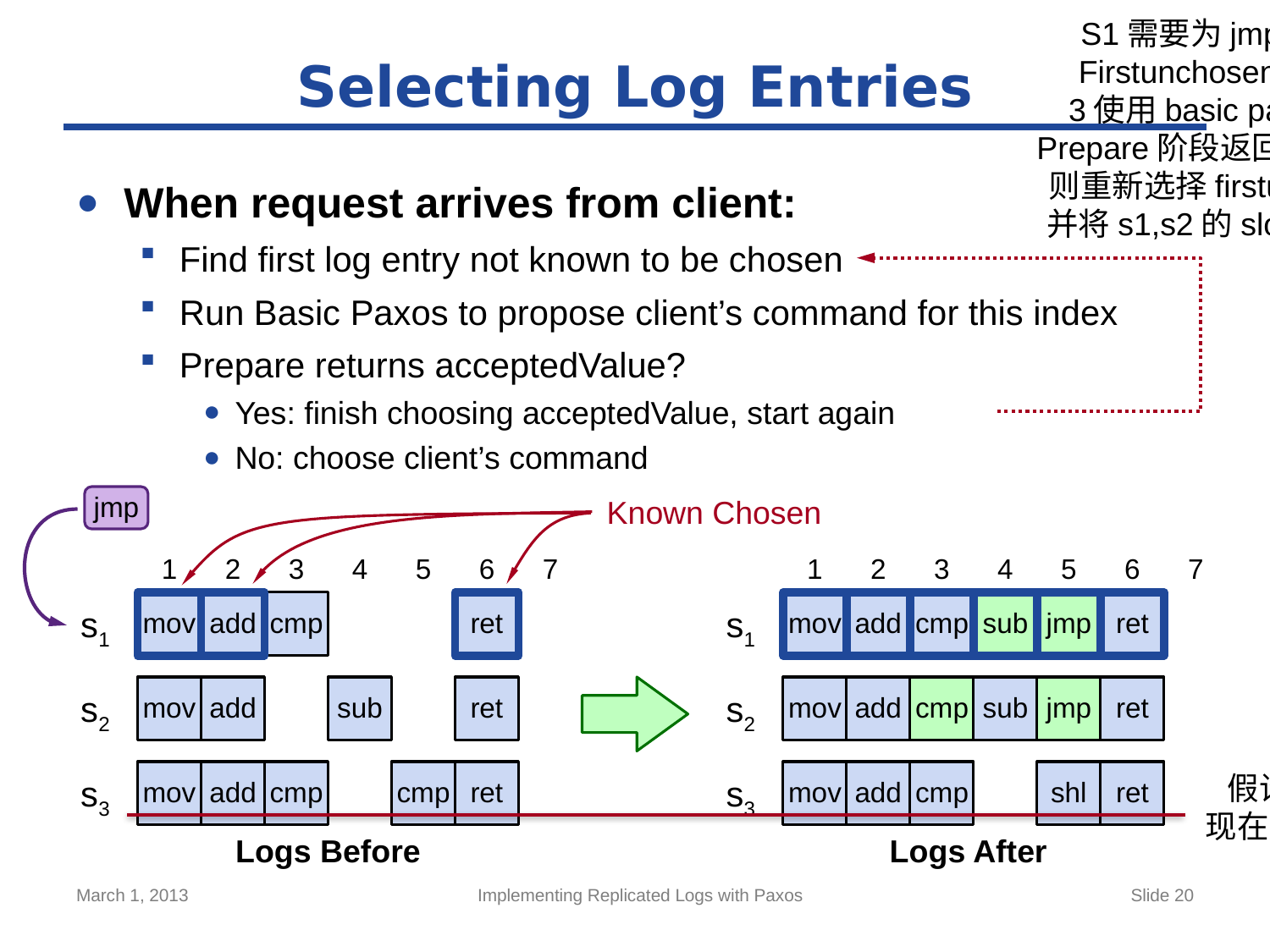

S1需要为jmp选择log index
Firstunchosenindex是3，对
3使用basic paxos算法，如果
Prepare阶段返回了acceptedValue
则重新选择firstunchosenindex，
并将s1,s2的slot3设置为chosen
# Selecting Log Entries
When request arrives from client:
Find first log entry not known to be chosen
Run Basic Paxos to propose client’s command for this index
Prepare returns acceptedValue?
Yes: finish choosing acceptedValue, start again
No: choose client’s command

jmp
Known Chosen

1
2
3
4
5
6
7
1
2
3
4
5
6
7
mov
add
cmp
ret
mov
add
cmp
sub
jmp
ret
s1
s1
mov
add
sub
ret

mov
add
cmp
sub
jmp
ret
s2
s2
mov
add
cmp
cmp
ret
mov
add
cmp
shl
ret
假设s3处于offline
现在只能访问s1，s2
s3
s3
Logs Before
Logs After
March 1, 2013
Implementing Replicated Logs with Paxos
Slide 20